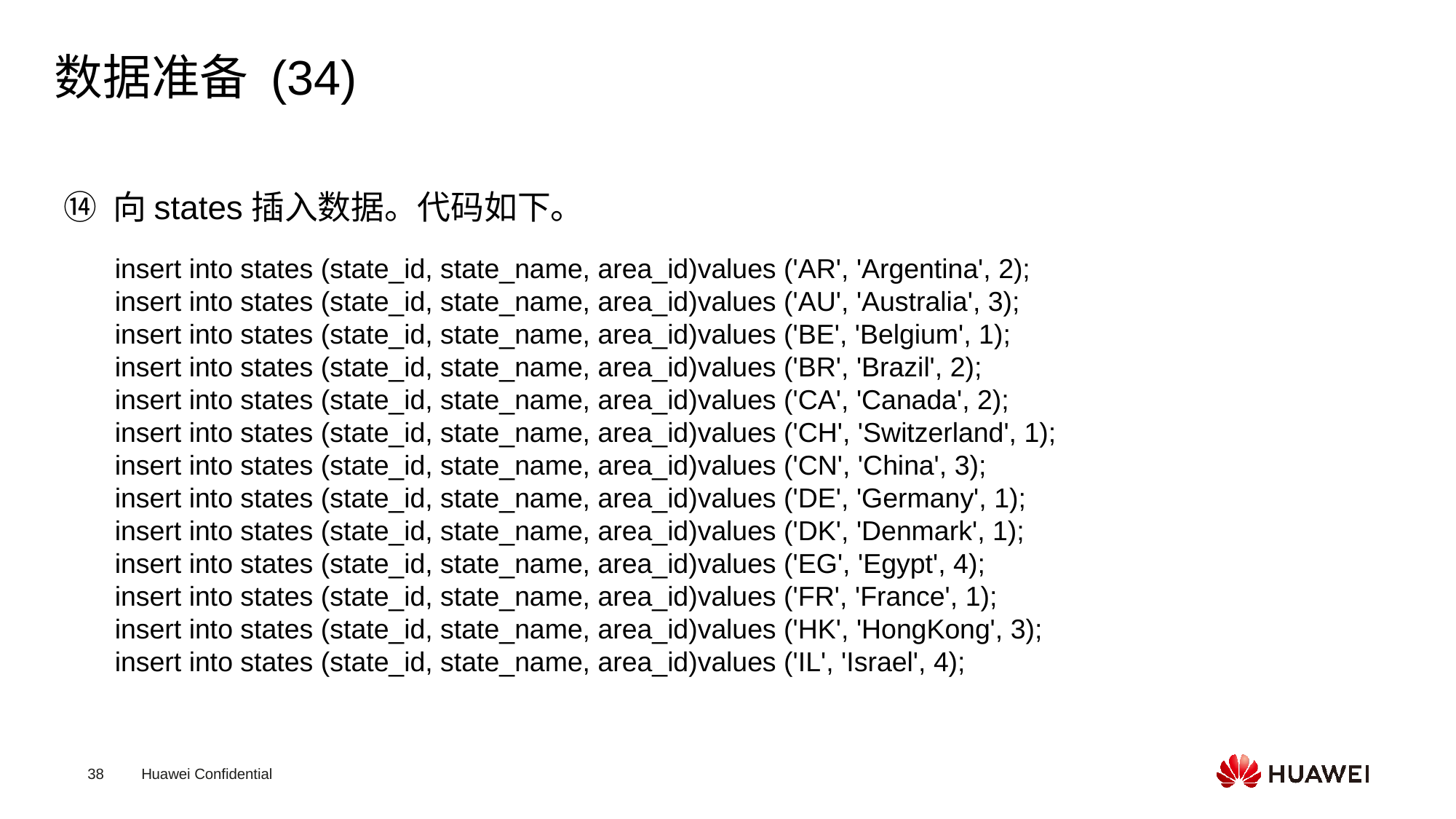

# 数据准备 (34)
⑭ 向states插入数据。代码如下。
insert into states (state_id, state_name, area_id)values ('AR', 'Argentina', 2);insert into states (state_id, state_name, area_id)values ('AU', 'Australia', 3);insert into states (state_id, state_name, area_id)values ('BE', 'Belgium', 1);insert into states (state_id, state_name, area_id)values ('BR', 'Brazil', 2);insert into states (state_id, state_name, area_id)values ('CA', 'Canada', 2);insert into states (state_id, state_name, area_id)values ('CH', 'Switzerland', 1);insert into states (state_id, state_name, area_id)values ('CN', 'China', 3);insert into states (state_id, state_name, area_id)values ('DE', 'Germany', 1);insert into states (state_id, state_name, area_id)values ('DK', 'Denmark', 1);insert into states (state_id, state_name, area_id)values ('EG', 'Egypt', 4);insert into states (state_id, state_name, area_id)values ('FR', 'France', 1);insert into states (state_id, state_name, area_id)values ('HK', 'HongKong', 3);insert into states (state_id, state_name, area_id)values ('IL', 'Israel', 4);